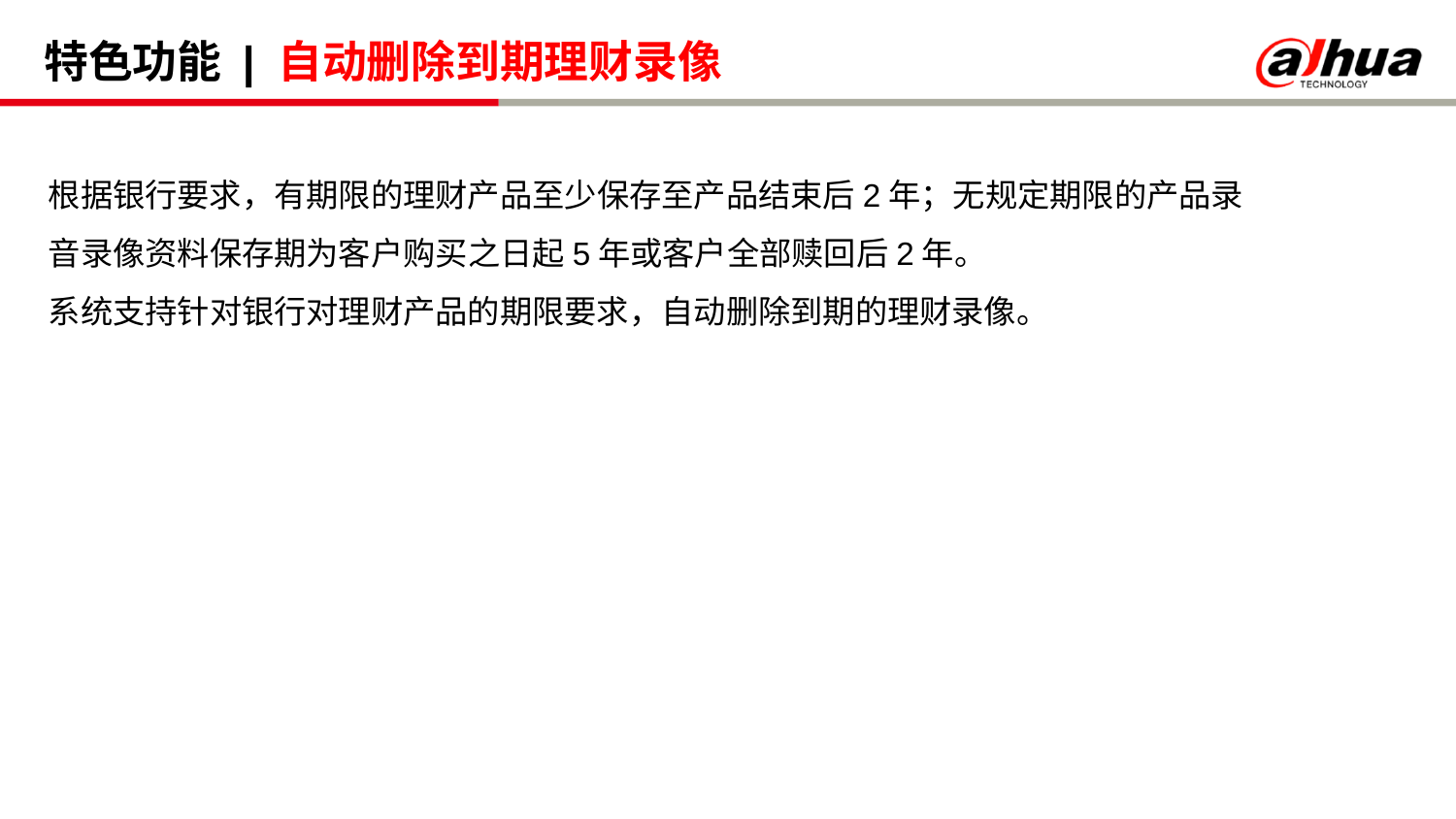

# 特色功能 | 自动删除到期理财录像
根据银行要求，有期限的理财产品至少保存至产品结束后2年；无规定期限的产品录音录像资料保存期为客户购买之日起5年或客户全部赎回后2年。
系统支持针对银行对理财产品的期限要求，自动删除到期的理财录像。